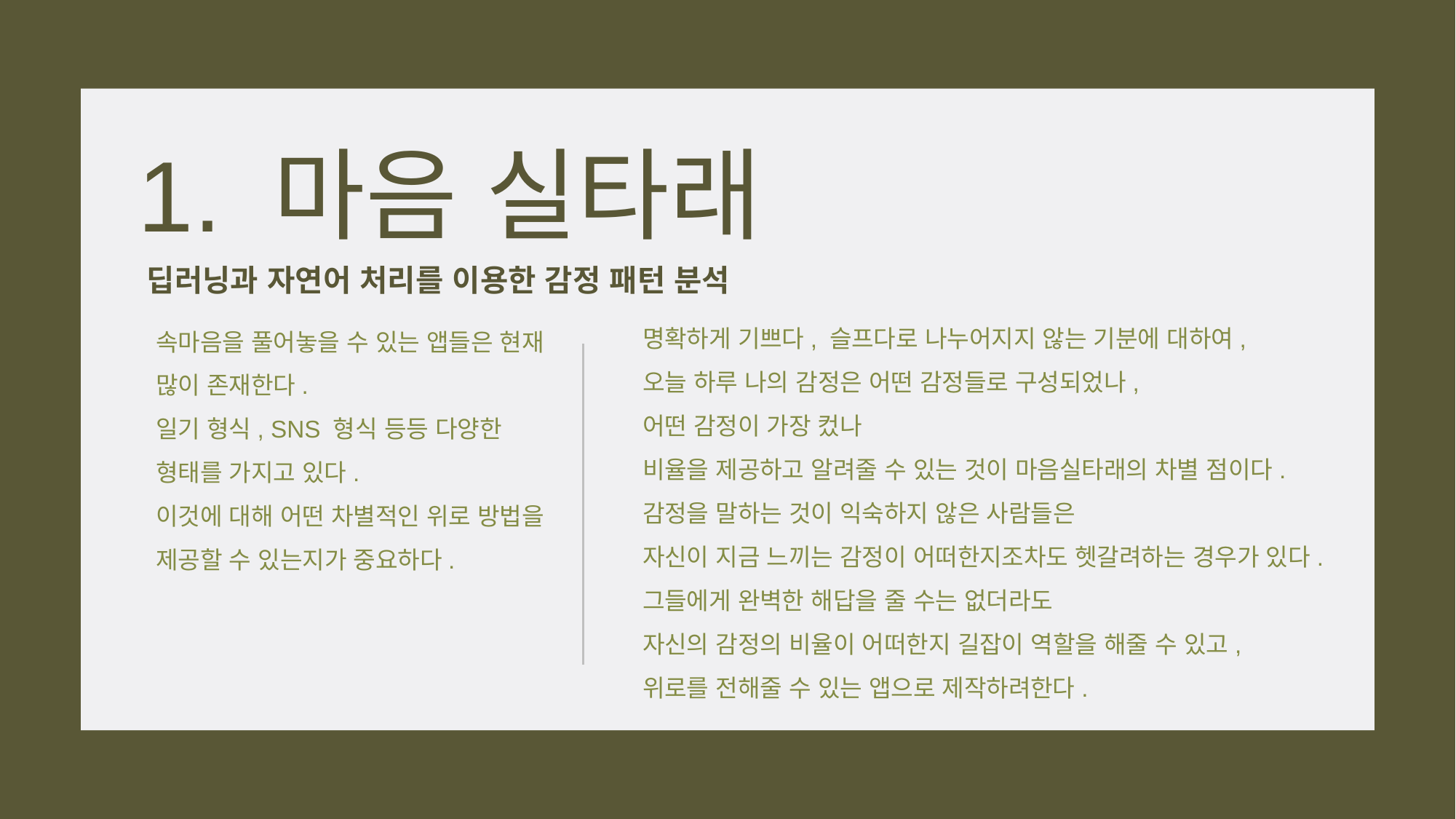

1. 마음 실타래
딥러닝과 자연어 처리를 이용한 감정 패턴 분석
명확하게 기쁘다, 슬프다로 나누어지지 않는 기분에 대하여,
오늘 하루 나의 감정은 어떤 감정들로 구성되었나,
어떤 감정이 가장 컸나
비율을 제공하고 알려줄 수 있는 것이 마음실타래의 차별 점이다.
감정을 말하는 것이 익숙하지 않은 사람들은
자신이 지금 느끼는 감정이 어떠한지조차도 헷갈려하는 경우가 있다.
그들에게 완벽한 해답을 줄 수는 없더라도
자신의 감정의 비율이 어떠한지 길잡이 역할을 해줄 수 있고,
위로를 전해줄 수 있는 앱으로 제작하려한다.
속마음을 풀어놓을 수 있는 앱들은 현재 많이 존재한다.
일기 형식, SNS 형식 등등 다양한 형태를 가지고 있다.
이것에 대해 어떤 차별적인 위로 방법을 제공할 수 있는지가 중요하다.